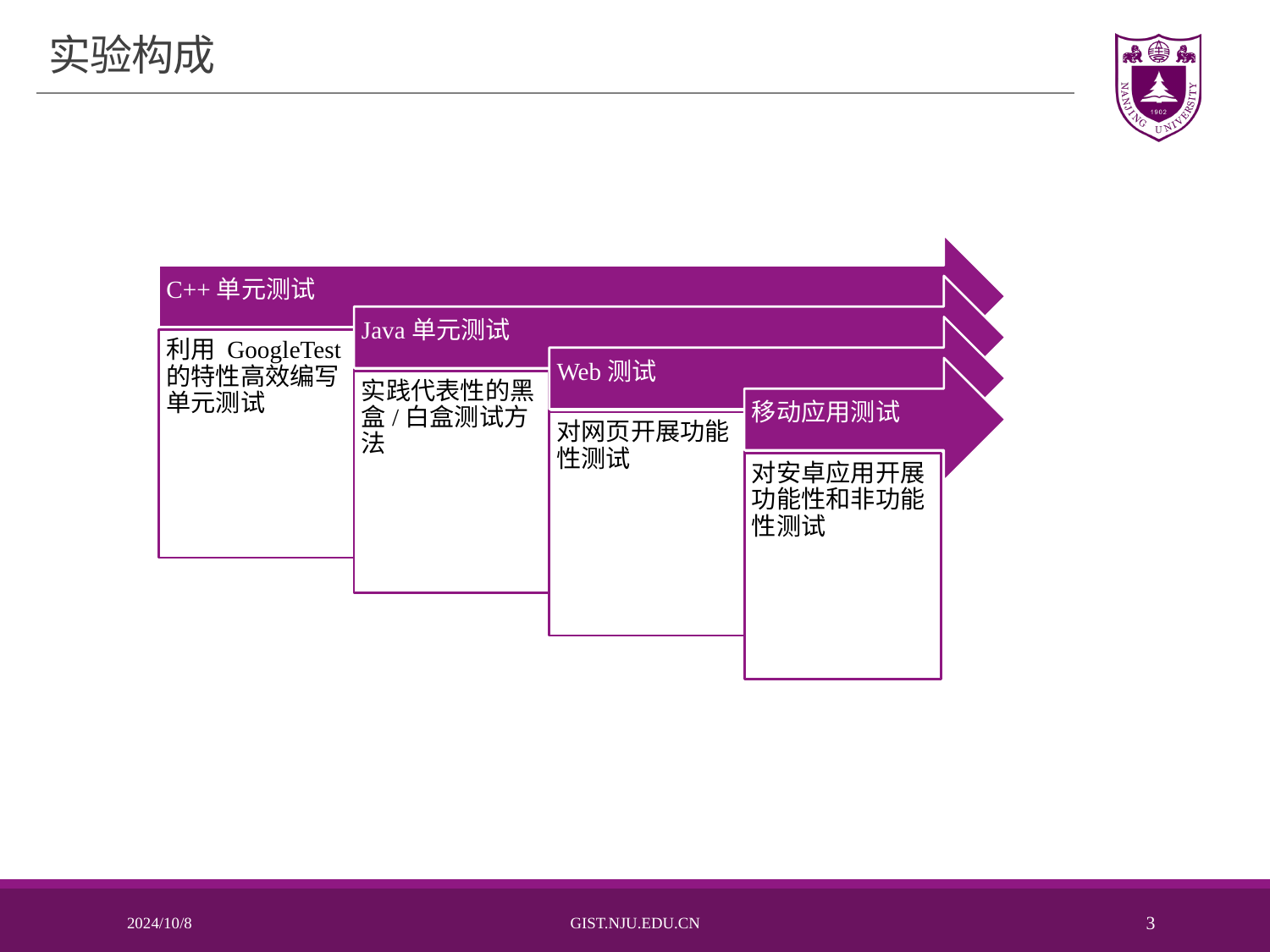

# 实验构成
C++单元测试
利用 GoogleTest 的特性高效编写单元测试
Java单元测试
实践代表性的黑盒/白盒测试方法
Web测试
对网页开展功能性测试
移动应用测试
对安卓应用开展功能性和非功能性测试
2024/10/8
Gist.nju.edu.cn
3